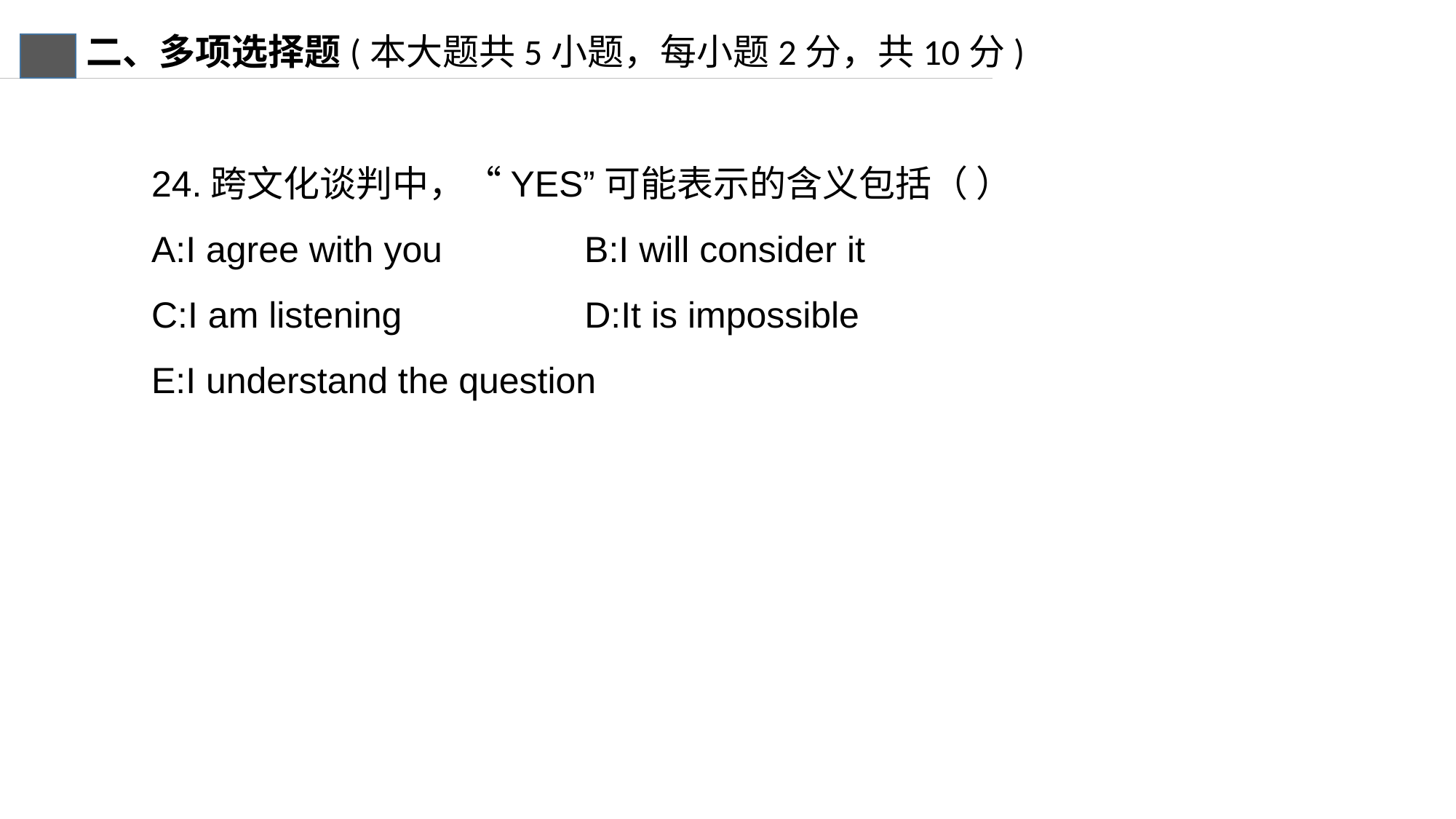

二、多项选择题(本大题共5小题，每小题2分，共10分)

24.跨文化谈判中，“YES”可能表示的含义包括（ ）
A:I agree with you              B:I will consider it
C:I am listening                  D:It is impossible
E:I understand the question